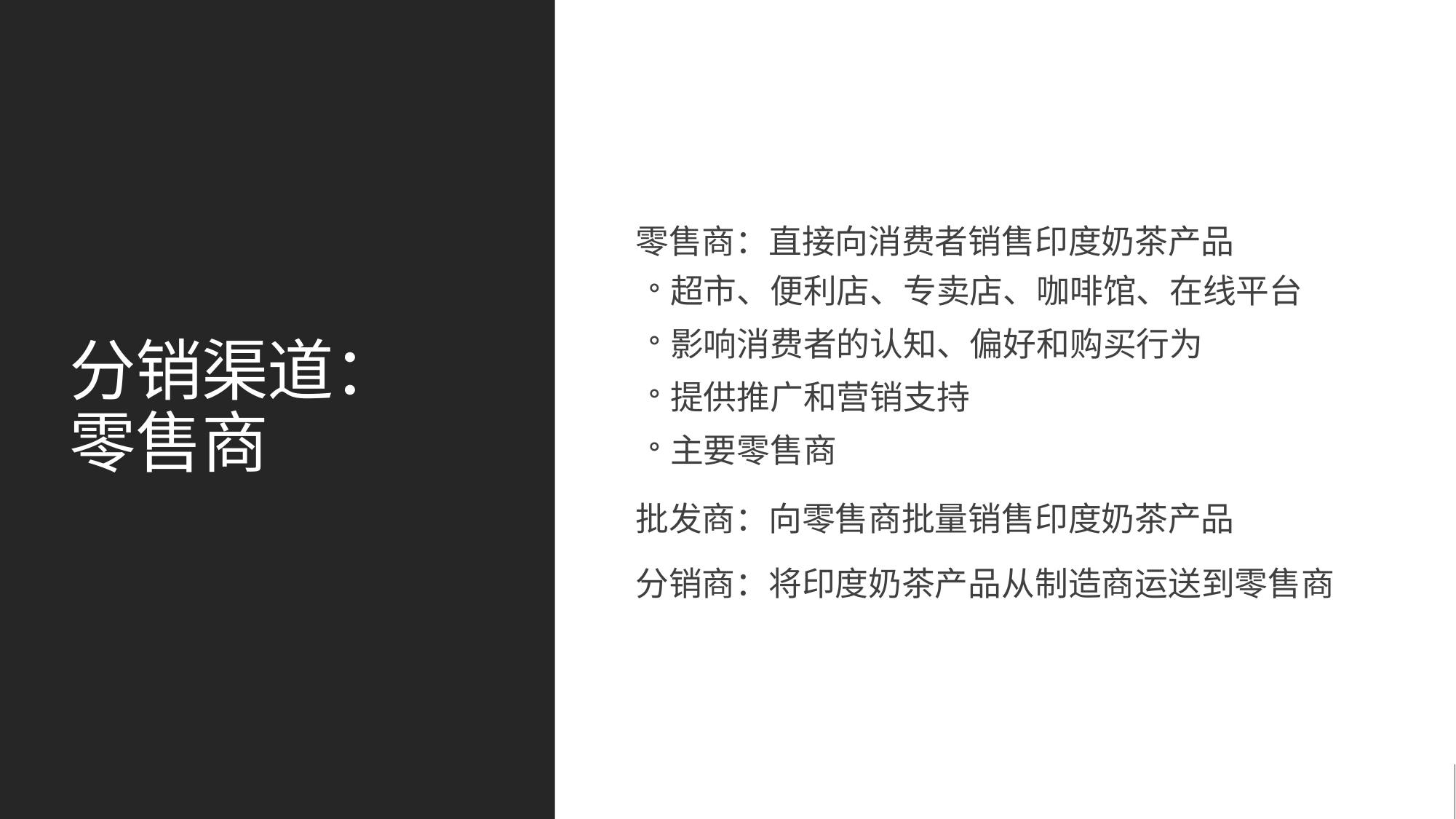

# 分销渠道：零售商
零售商：直接向消费者销售印度奶茶产品
超市、便利店、专卖店、咖啡馆、在线平台
影响消费者的认知、偏好和购买行为
提供推广和营销支持
主要零售商
批发商：向零售商批量销售印度奶茶产品
分销商：将印度奶茶产品从制造商运送到零售商